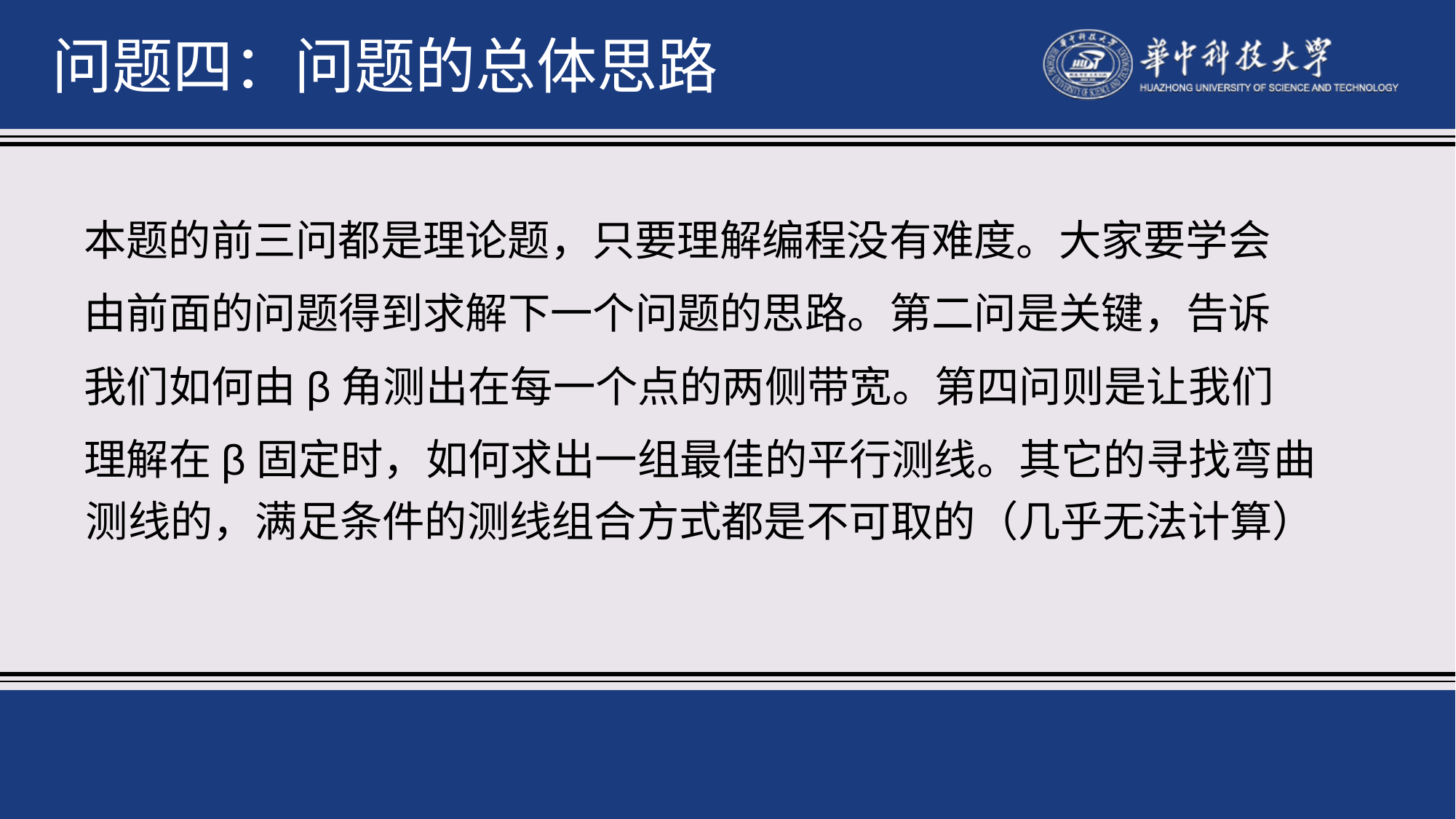

问题四：问题的总体思路
本题的前三问都是理论题，只要理解编程没有难度。大家要学会
由前面的问题得到求解下一个问题的思路。第二问是关键，告诉
我们如何由β角测出在每一个点的两侧带宽。第四问则是让我们
理解在β固定时，如何求出一组最佳的平行测线。其它的寻找弯曲
测线的，满足条件的测线组合方式都是不可取的（几乎无法计算）